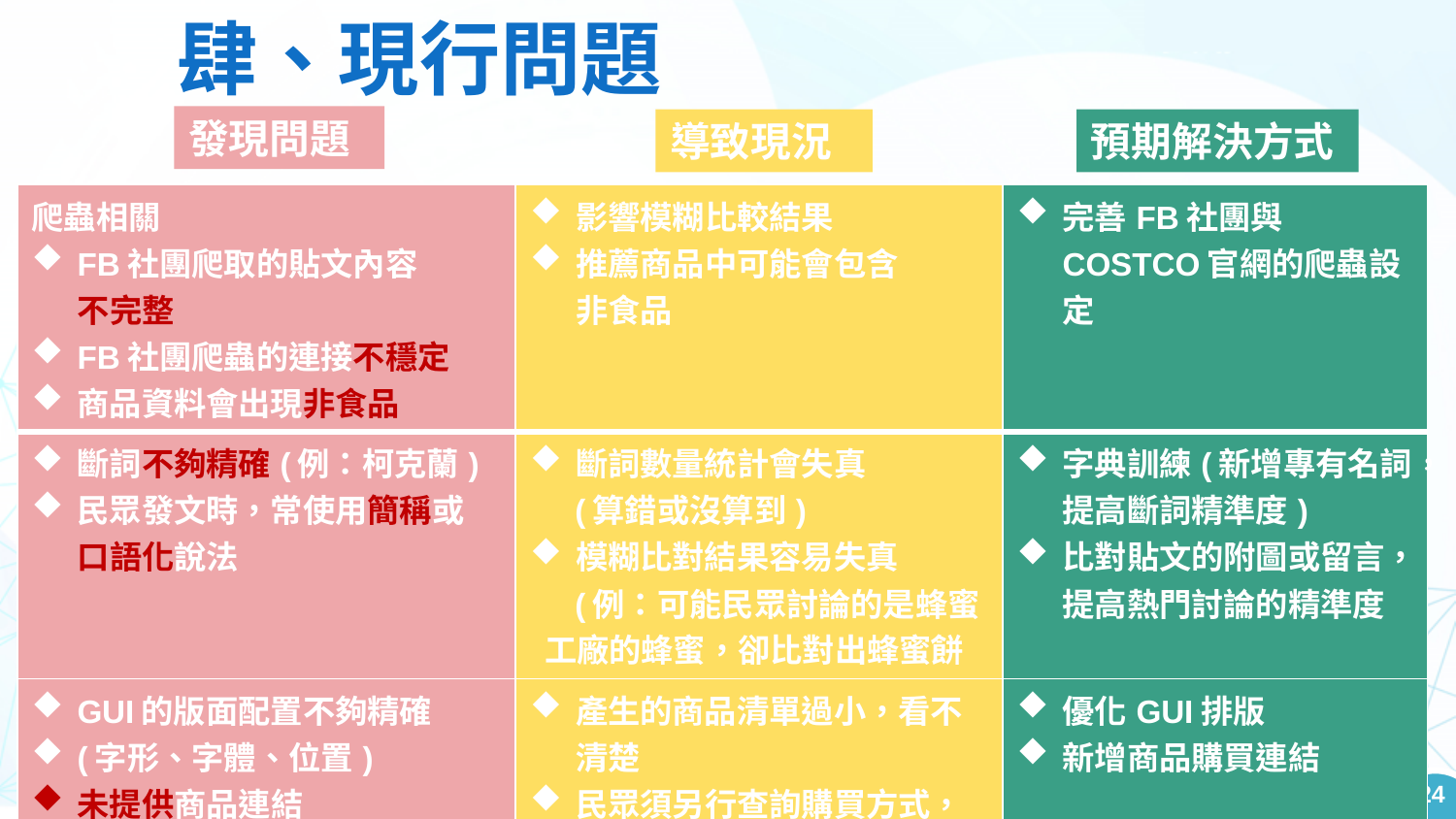

肆、現行問題
發現問題
導致現況
預期解決方式
| 爬蟲相關 FB社團爬取的貼文內容 不完整 FB社團爬蟲的連接不穩定 商品資料會出現非食品 | 影響模糊比較結果 推薦商品中可能會包含 非食品 | 完善FB社團與COSTCO官網的爬蟲設定 |
| --- | --- | --- |
| 斷詞不夠精確(例：柯克蘭) 民眾發文時，常使用簡稱或 口語化說法 | 斷詞數量統計會失真 (算錯或沒算到) 模糊比對結果容易失真 (例：可能民眾討論的是蜂蜜 工廠的蜂蜜，卻比對出蜂蜜餅乾) | 字典訓練(新增專有名詞，提高斷詞精準度) 比對貼文的附圖或留言，提高熱門討論的精準度 |
| GUI的版面配置不夠精確 (字形、字體、位置) 未提供商品連結 | 產生的商品清單過小，看不清楚 民眾須另行查詢購買方式，失去節省時間的初衷 | 優化GUI排版 新增商品購買連結 |
24